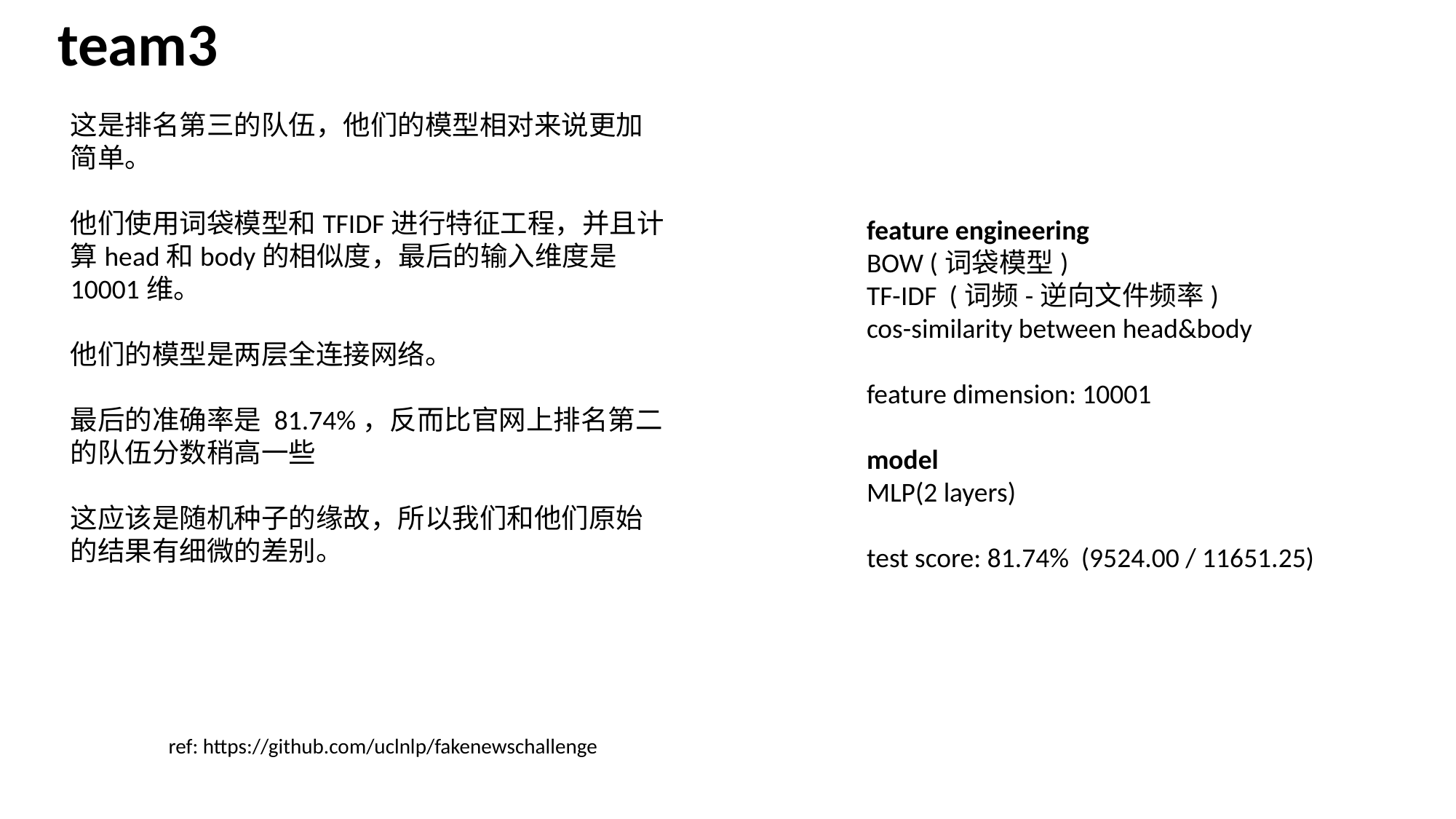

team3
这是排名第三的队伍，他们的模型相对来说更加简单。

他们使用词袋模型和TFIDF进行特征工程，并且计算head和body的相似度，最后的输入维度是10001维。

他们的模型是两层全连接网络。

最后的准确率是 81.74%，反而比官网上排名第二的队伍分数稍高一些

这应该是随机种子的缘故，所以我们和他们原始的结果有细微的差别。

feature engineering
BOW (词袋模型)
TF-IDF  (词频-逆向文件频率)
cos-similarity between head&body

feature dimension: 10001

model
MLP(2 layers)

test score: 81.74%  (9524.00 / 11651.25)

ref: https://github.com/uclnlp/fakenewschallenge